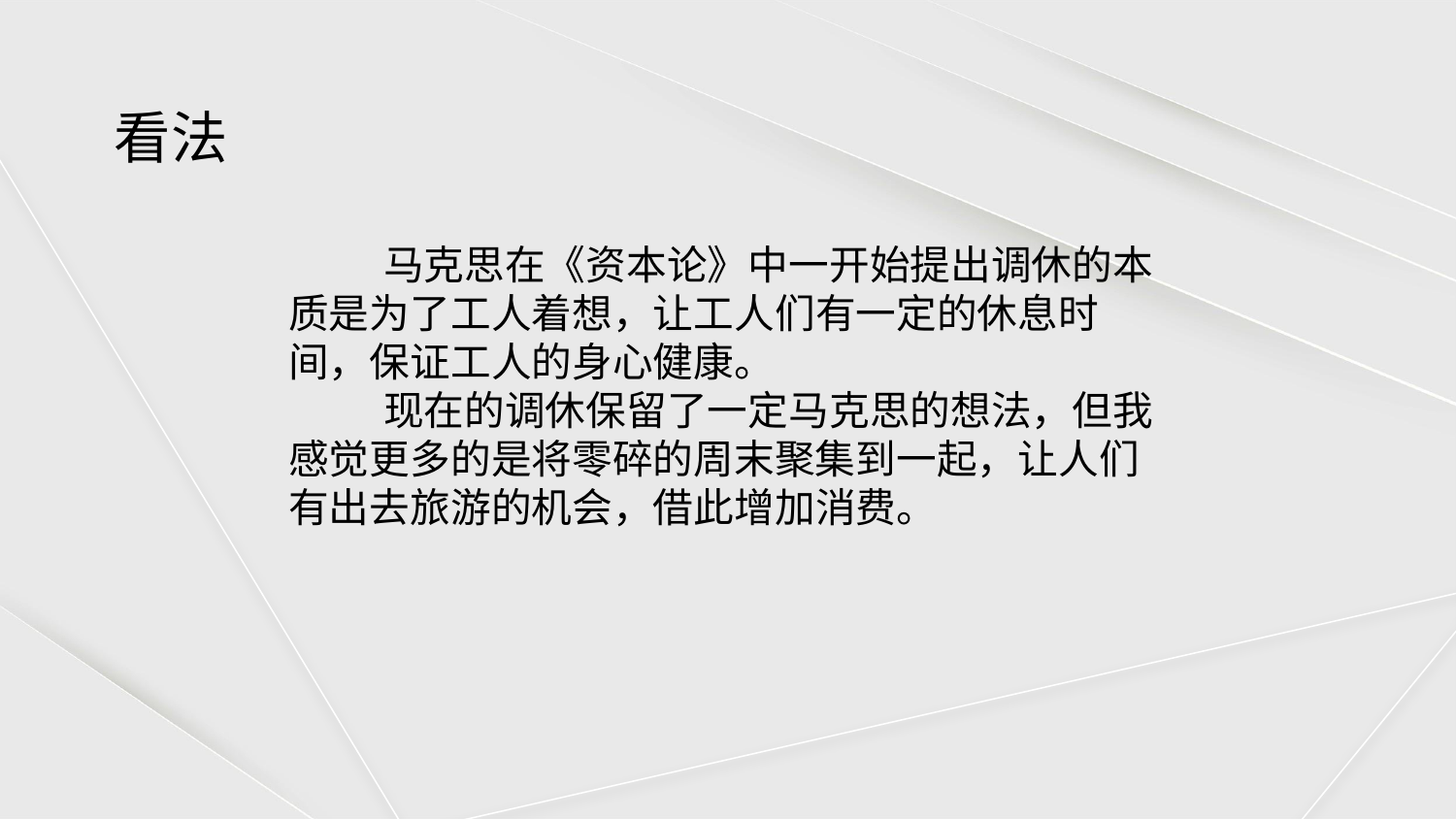

看法
         马克思在《资本论》中一开始提出调休的本质是为了工人着想，让工人们有一定的休息时间，保证工人的身心健康。
         现在的调休保留了一定马克思的想法，但我感觉更多的是将零碎的周末聚集到一起，让人们有出去旅游的机会，借此增加消费。